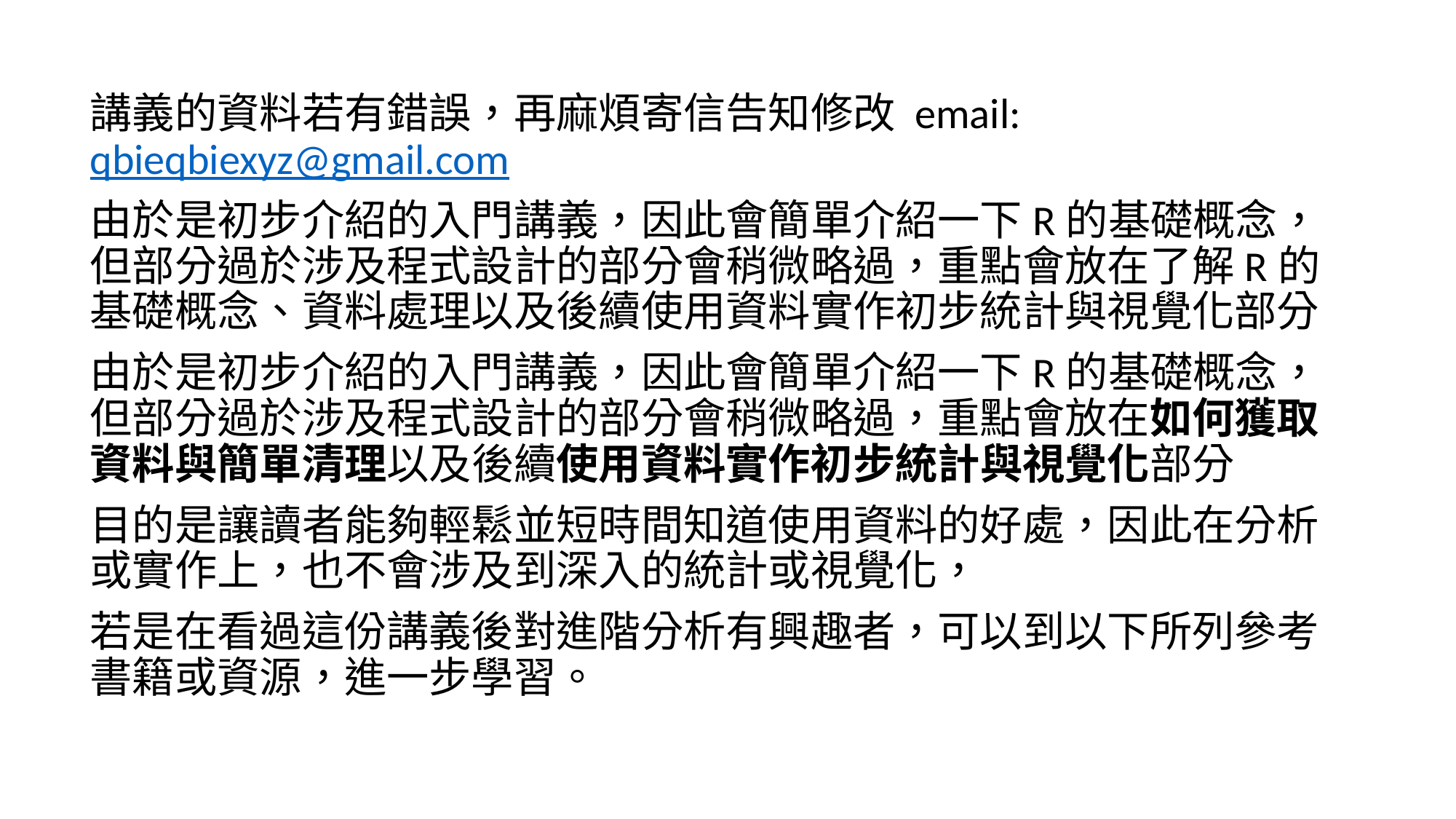

講義的資料若有錯誤，再麻煩寄信告知修改 email: qbieqbiexyz@gmail.com
由於是初步介紹的入門講義，因此會簡單介紹一下R的基礎概念，但部分過於涉及程式設計的部分會稍微略過，重點會放在了解R的基礎概念、資料處理以及後續使用資料實作初步統計與視覺化部分
由於是初步介紹的入門講義，因此會簡單介紹一下R的基礎概念，但部分過於涉及程式設計的部分會稍微略過，重點會放在如何獲取資料與簡單清理以及後續使用資料實作初步統計與視覺化部分
目的是讓讀者能夠輕鬆並短時間知道使用資料的好處，因此在分析或實作上，也不會涉及到深入的統計或視覺化，
若是在看過這份講義後對進階分析有興趣者，可以到以下所列參考書籍或資源，進一步學習。